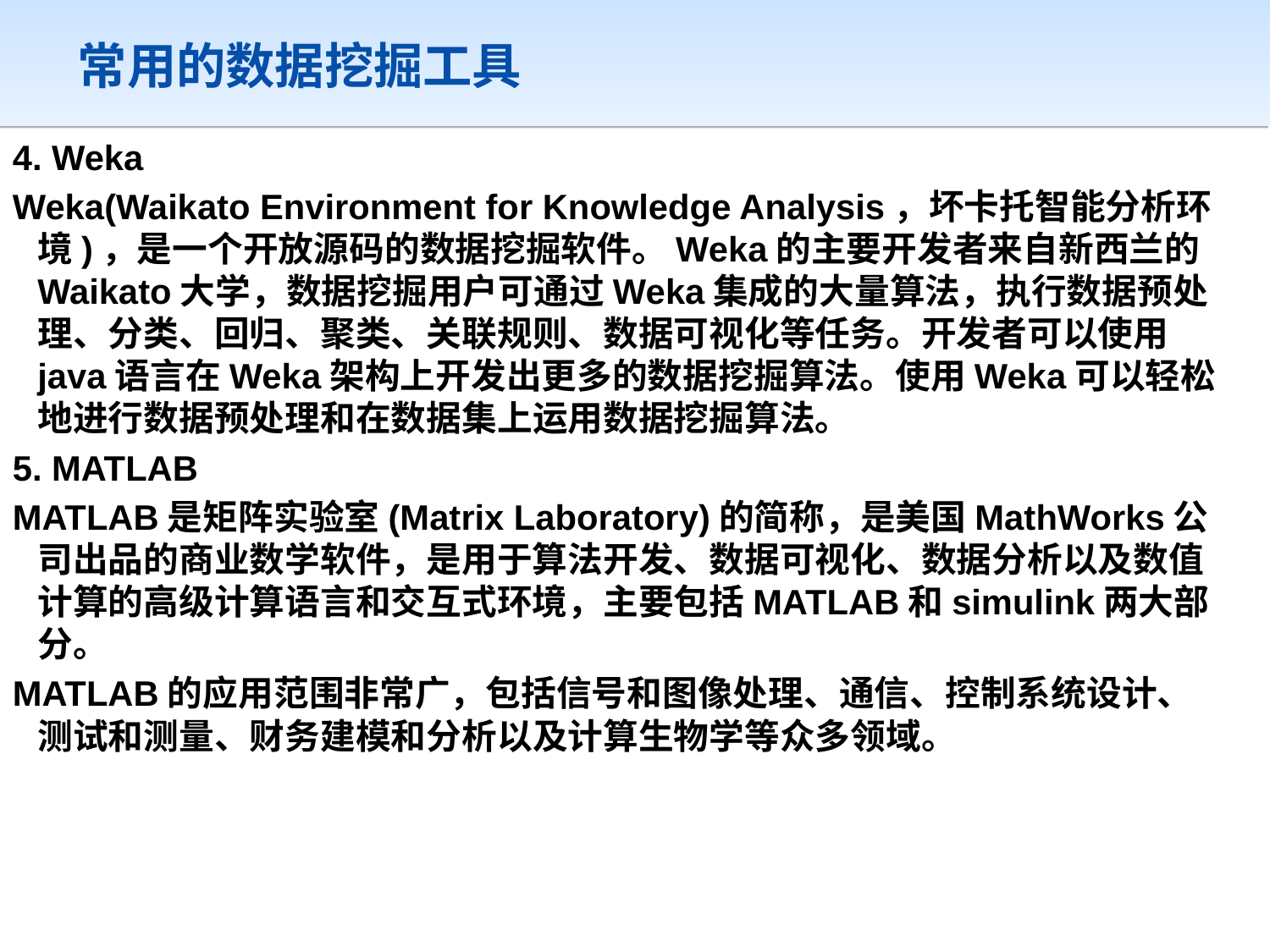

# 常用的数据挖掘工具
4. Weka
Weka(Waikato Environment for Knowledge Analysis，坏卡托智能分析环境)，是一个开放源码的数据挖掘软件。Weka的主要开发者来自新西兰的Waikato大学，数据挖掘用户可通过Weka集成的大量算法，执行数据预处理、分类、回归、聚类、关联规则、数据可视化等任务。开发者可以使用java语言在Weka架构上开发出更多的数据挖掘算法。使用Weka可以轻松地进行数据预处理和在数据集上运用数据挖掘算法。
5. MATLAB
MATLAB是矩阵实验室(Matrix Laboratory)的简称，是美国MathWorks公司出品的商业数学软件，是用于算法开发、数据可视化、数据分析以及数值计算的高级计算语言和交互式环境，主要包括MATLAB和simulink两大部分。
MATLAB的应用范围非常广，包括信号和图像处理、通信、控制系统设计、测试和测量、财务建模和分析以及计算生物学等众多领域。